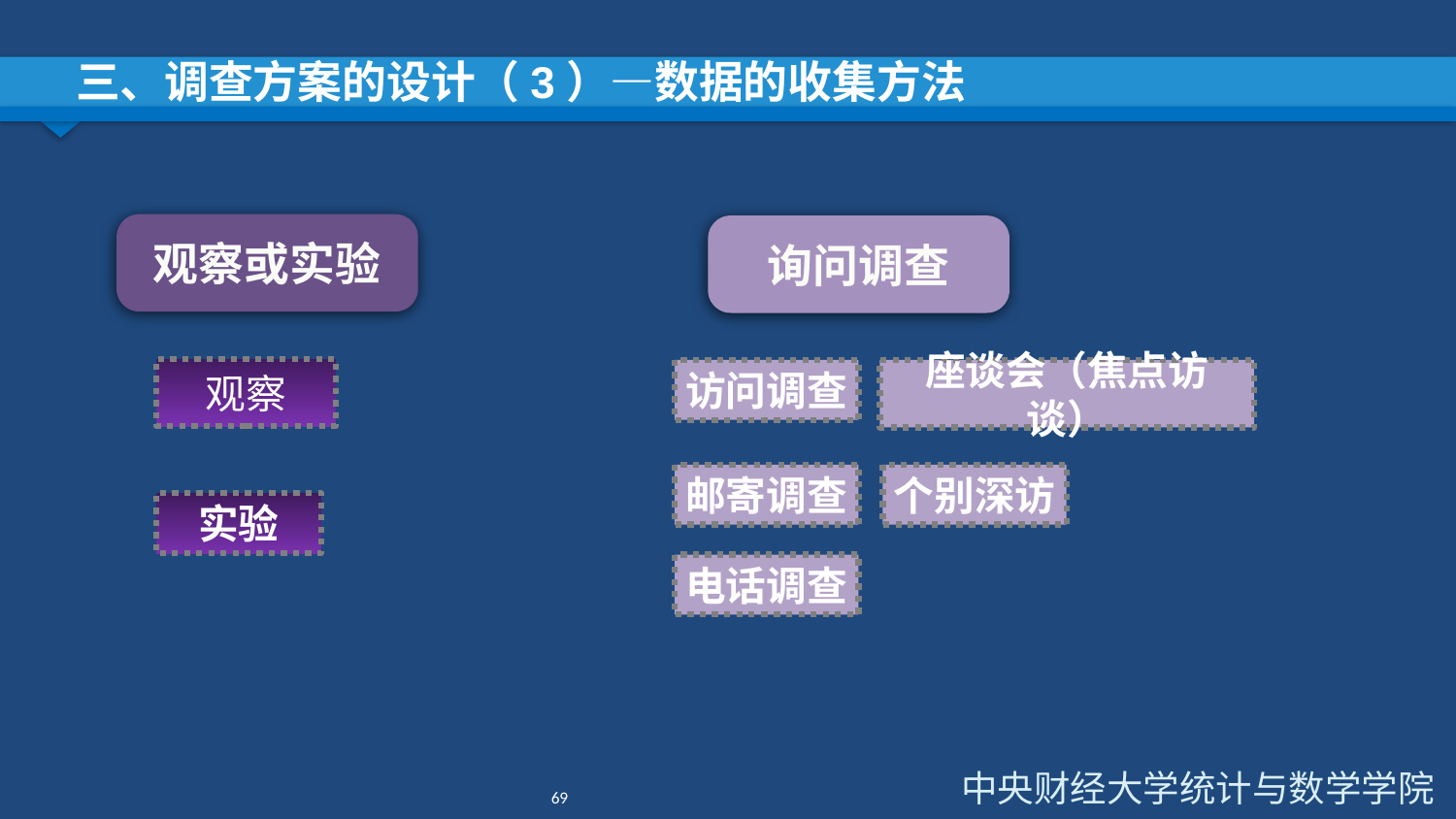

# 三、调查方案的设计（3）—数据的收集方法
观察或实验
询问调查
观察
访问调查
座谈会（焦点访谈）
邮寄调查
个别深访
实验
电话调查
69